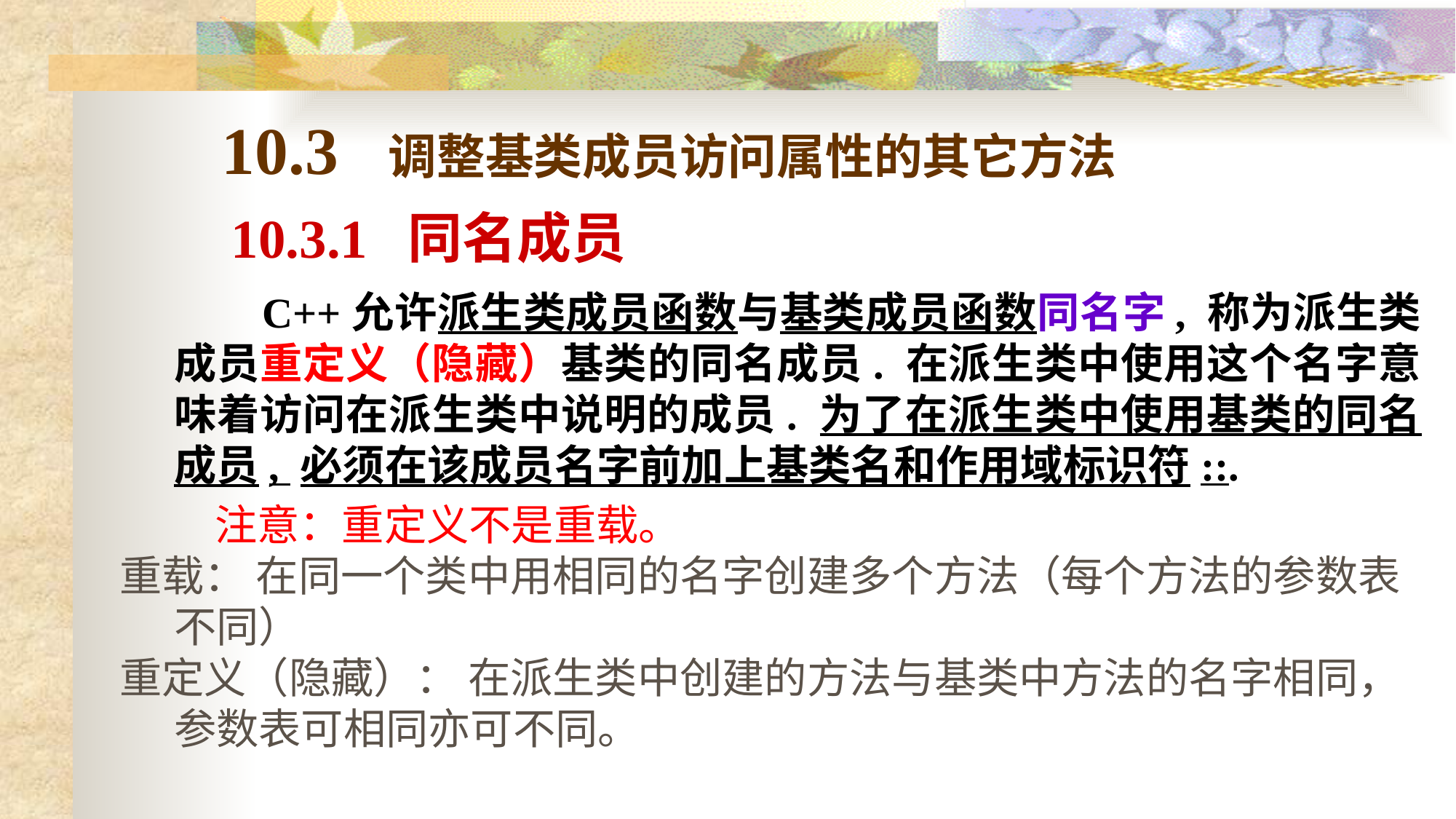

10.3  调整基类成员访问属性的其它方法
10.3.1  同名成员
             C++允许派生类成员函数与基类成员函数同名字, 称为派生类成员重定义（隐藏）基类的同名成员. 在派生类中使用这个名字意味着访问在派生类中说明的成员. 为了在派生类中使用基类的同名成员, 必须在该成员名字前加上基类名和作用域标识符::.
         注意：重定义不是重载。
重载： 在同一个类中用相同的名字创建多个方法（每个方法的参数表不同）
重定义（隐藏）： 在派生类中创建的方法与基类中方法的名字相同，参数表可相同亦可不同。